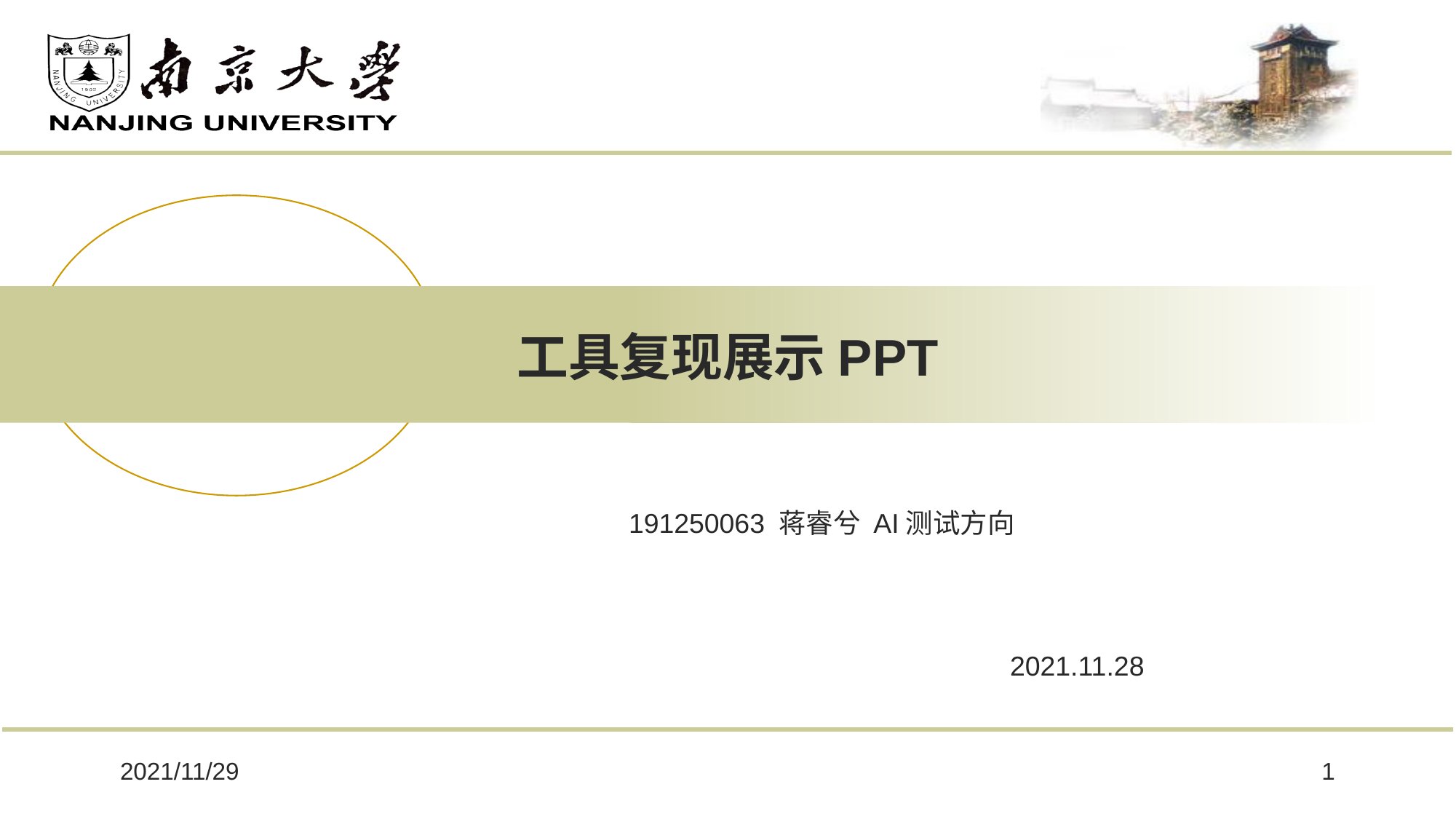

# 工具复现展示PPT
191250063 蒋睿兮 AI测试方向
2021.11.28
2021/11/29
1